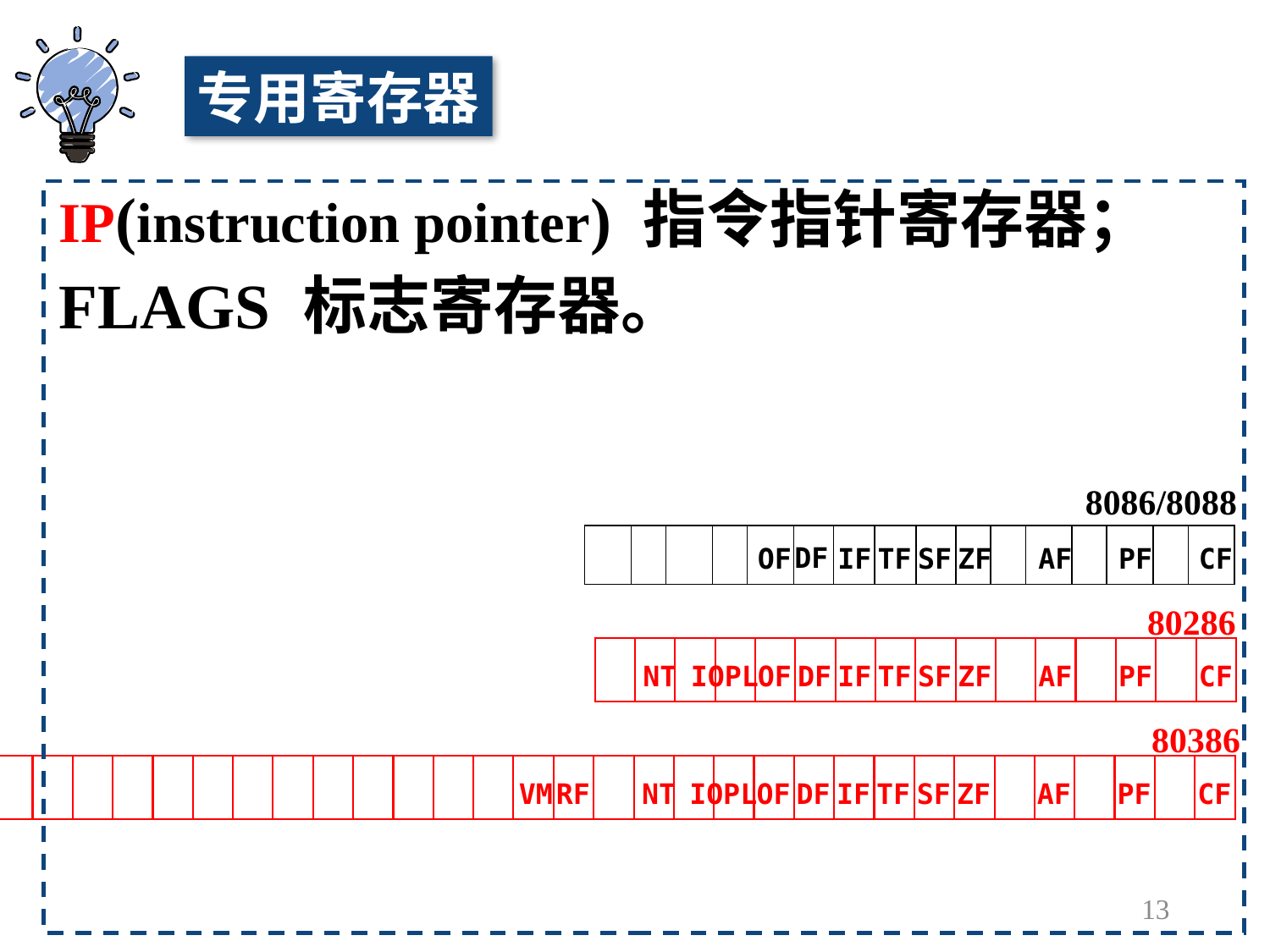

专用寄存器

IP(instruction pointer) 指令指针寄存器；
FLAGS 标志寄存器。
8086/8088

DF
OF
IF
TF
SF
ZF
AF
PF
CF
 80286

NT

IOPL

OF
DF
IF
TF
SF
ZF
AF
PF
CF
 80386

VM
RF

NT

IOPL

OF
DF
IF
TF
SF
ZF
AF
PF
CF
13